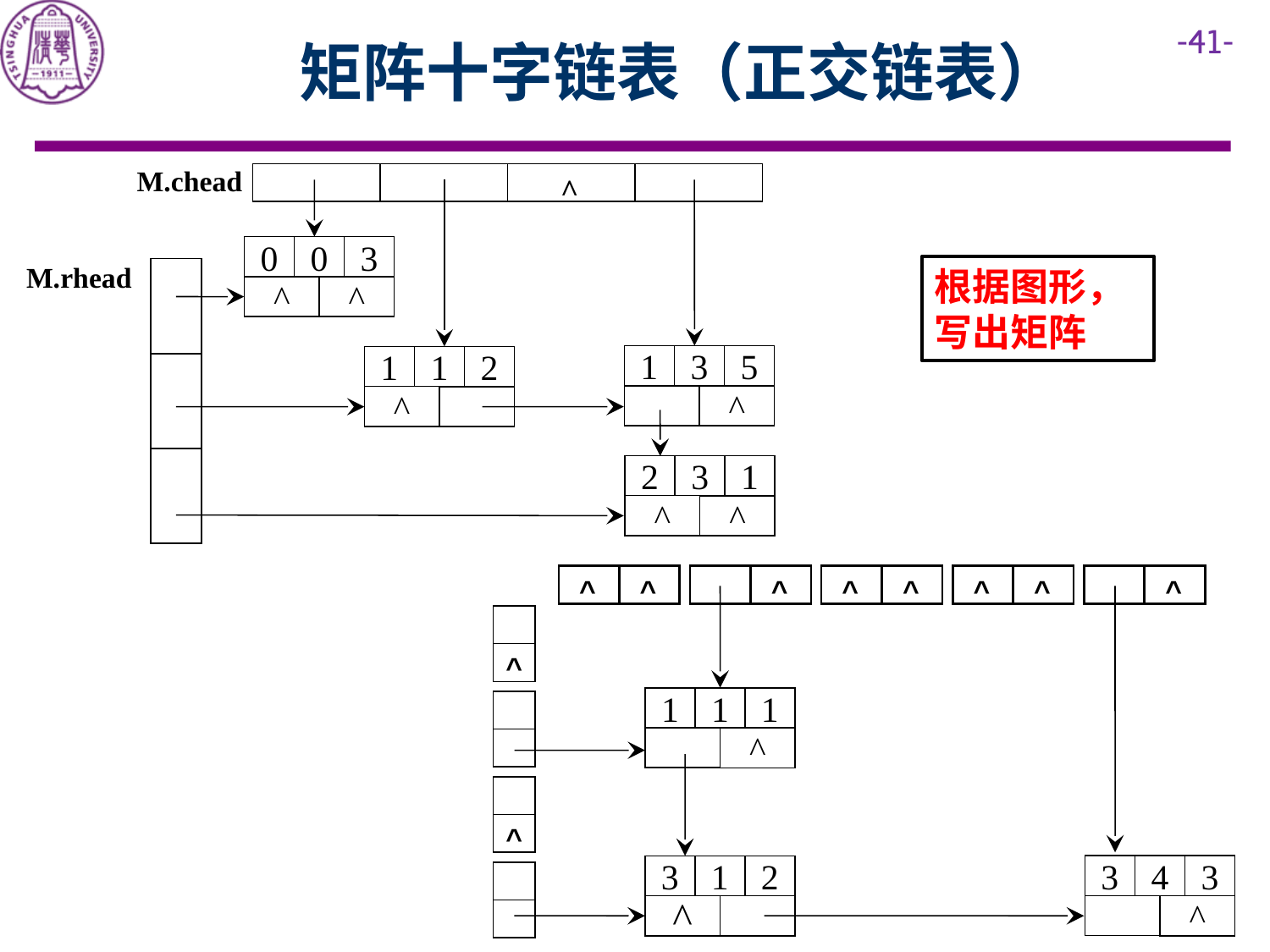

矩阵十字链表（正交链表）
M.chead

     ^

0
0
3
^
^
M.rhead
根据图形，写出矩阵

1
3
5

^
1
1
2
^

2
3
1
^
^

 ^
 ^

 ^

 ^

 ^

 ^

 ^

 ^

^
1
1
1

^

^
3
4
3

^
3
1
2
^